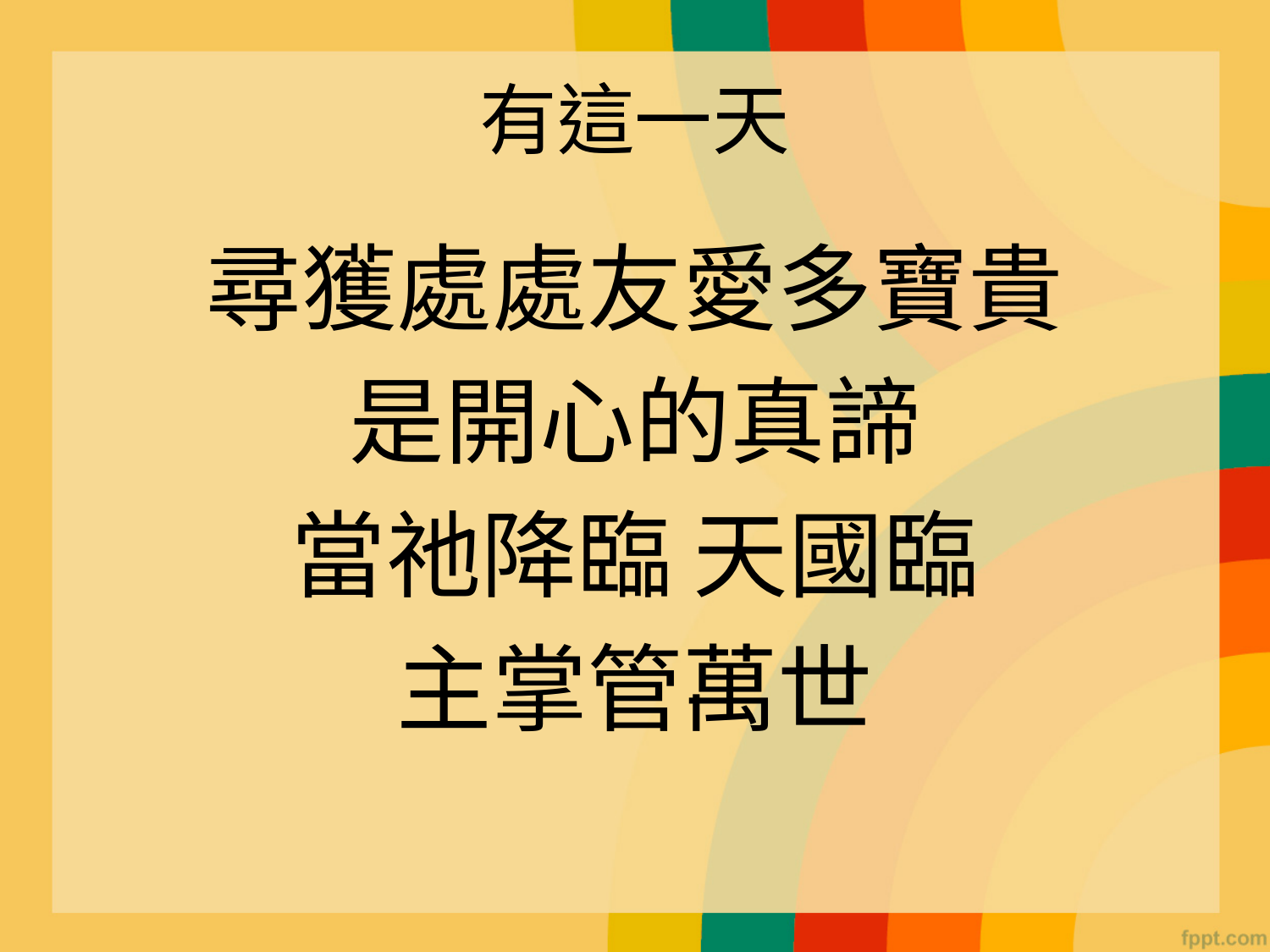

# 有這一天
尋獲處處友愛多寶貴
是開心的真諦
當祂降臨 天國臨
主掌管萬世